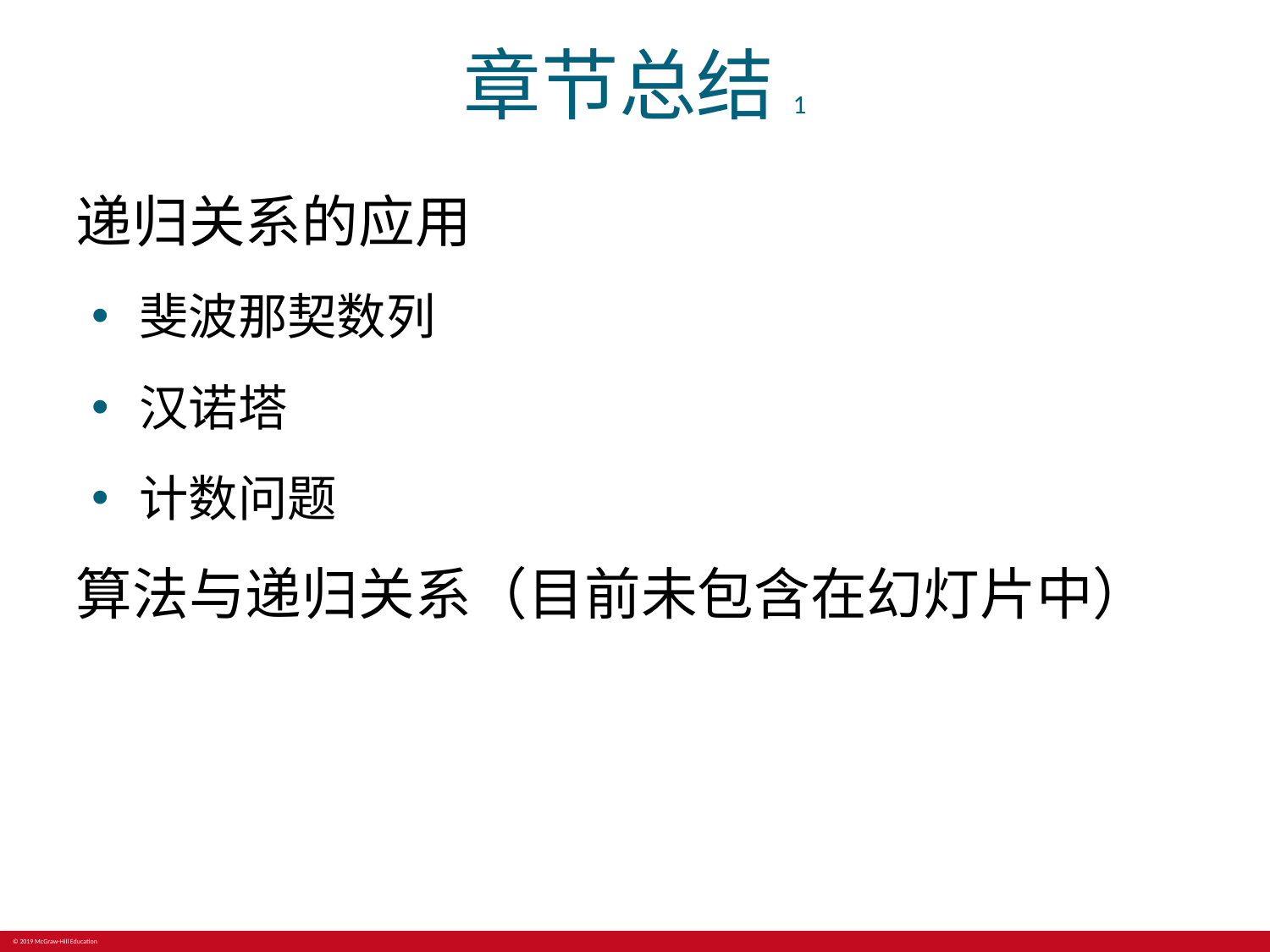

# 章节总结1
递归关系的应用
斐波那契数列
汉诺塔
计数问题
算法与递归关系（目前未包含在幻灯片中）